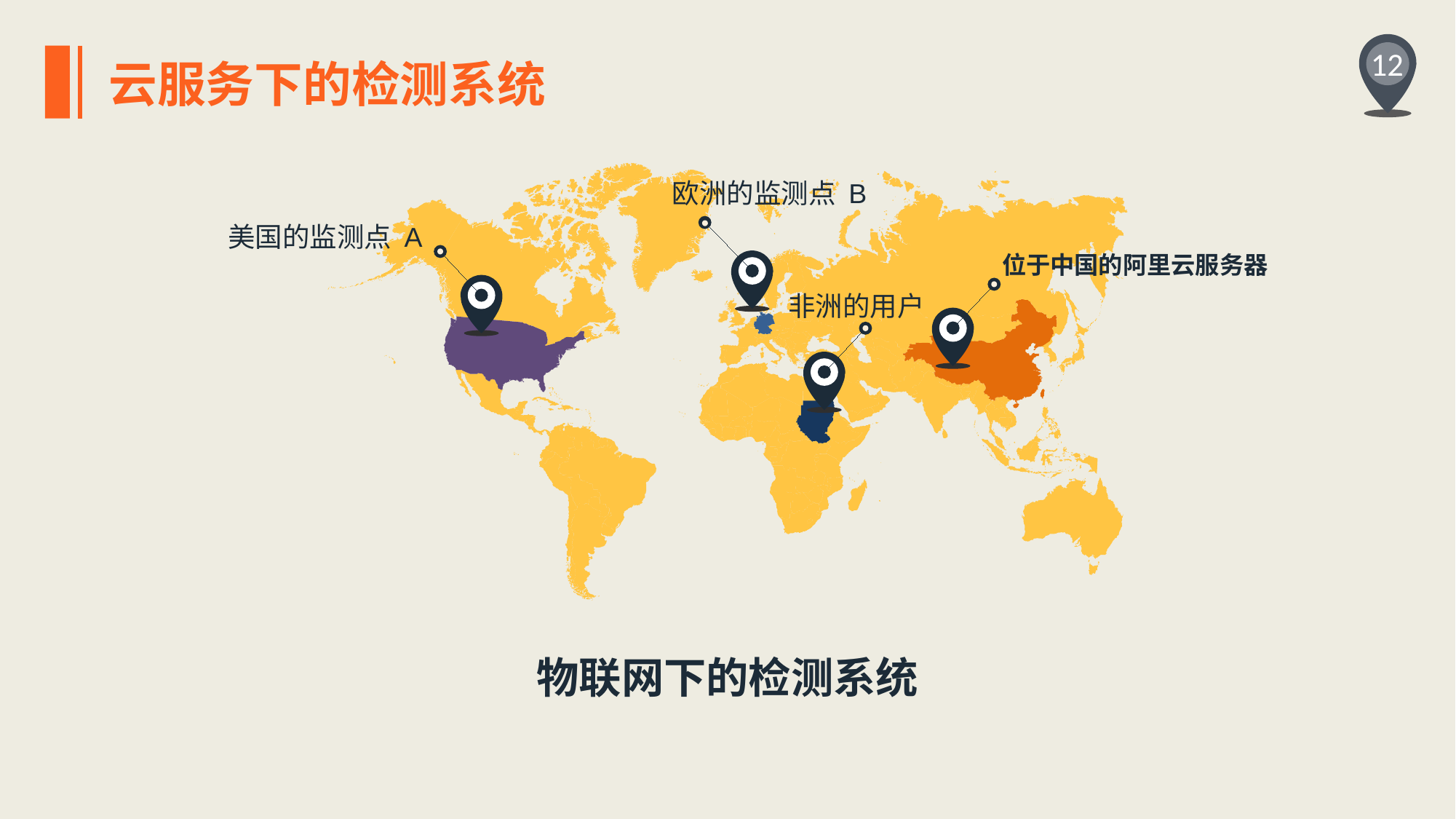

12

云服务下的检测系统

欧洲的监测点 B

美国的监测点 A

位于中国的阿里云服务器

非洲的用户

物联网下的检测系统